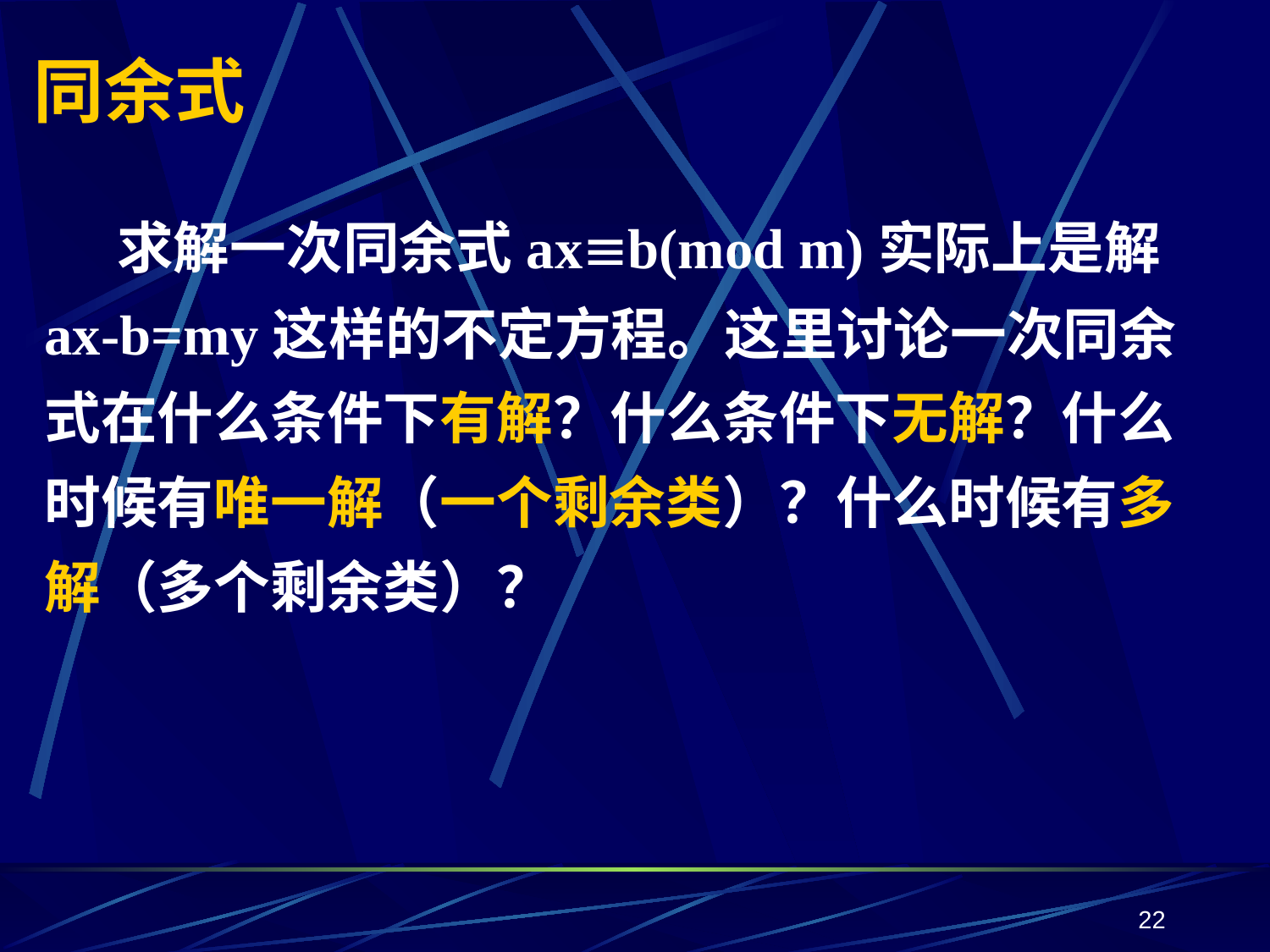

# 同余式
    求解一次同余式ax≡b(mod m)实际上是解 ax-b=my这样的不定方程。这里讨论一次同余式在什么条件下有解？什么条件下无解？什么时候有唯一解（一个剩余类）？什么时候有多解（多个剩余类）？
22